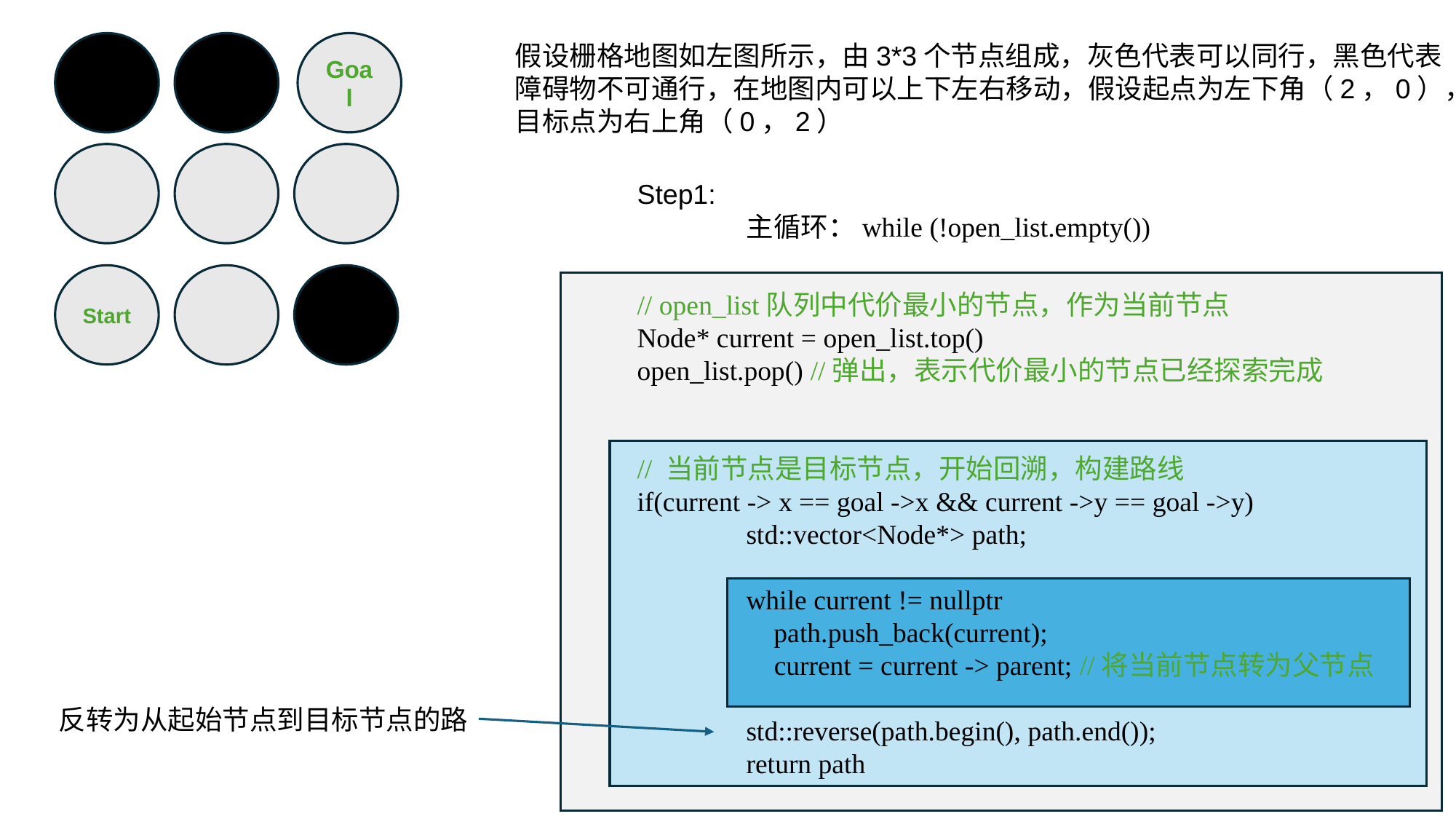

Goal
假设栅格地图如左图所示，由3*3个节点组成，灰色代表可以同行，黑色代表
障碍物不可通行，在地图内可以上下左右移动，假设起点为左下角（2，0），
目标点为右上角（0，2）

Step1:
	主循环：while (!open_list.empty())

Start

// open_list队列中代价最小的节点，作为当前节点
Node* current = open_list.top()
open_list.pop() //弹出，表示代价最小的节点已经探索完成

// 当前节点是目标节点，开始回溯，构建路线
if(current -> x == goal ->x && current ->y == goal ->y)
	std::vector<Node*> path;
	while current != nullptr
	    path.push_back(current);
	    current = current -> parent; //将当前节点转为父节点

	std::reverse(path.begin(), path.end());
	return path

反转为从起始节点到目标节点的路